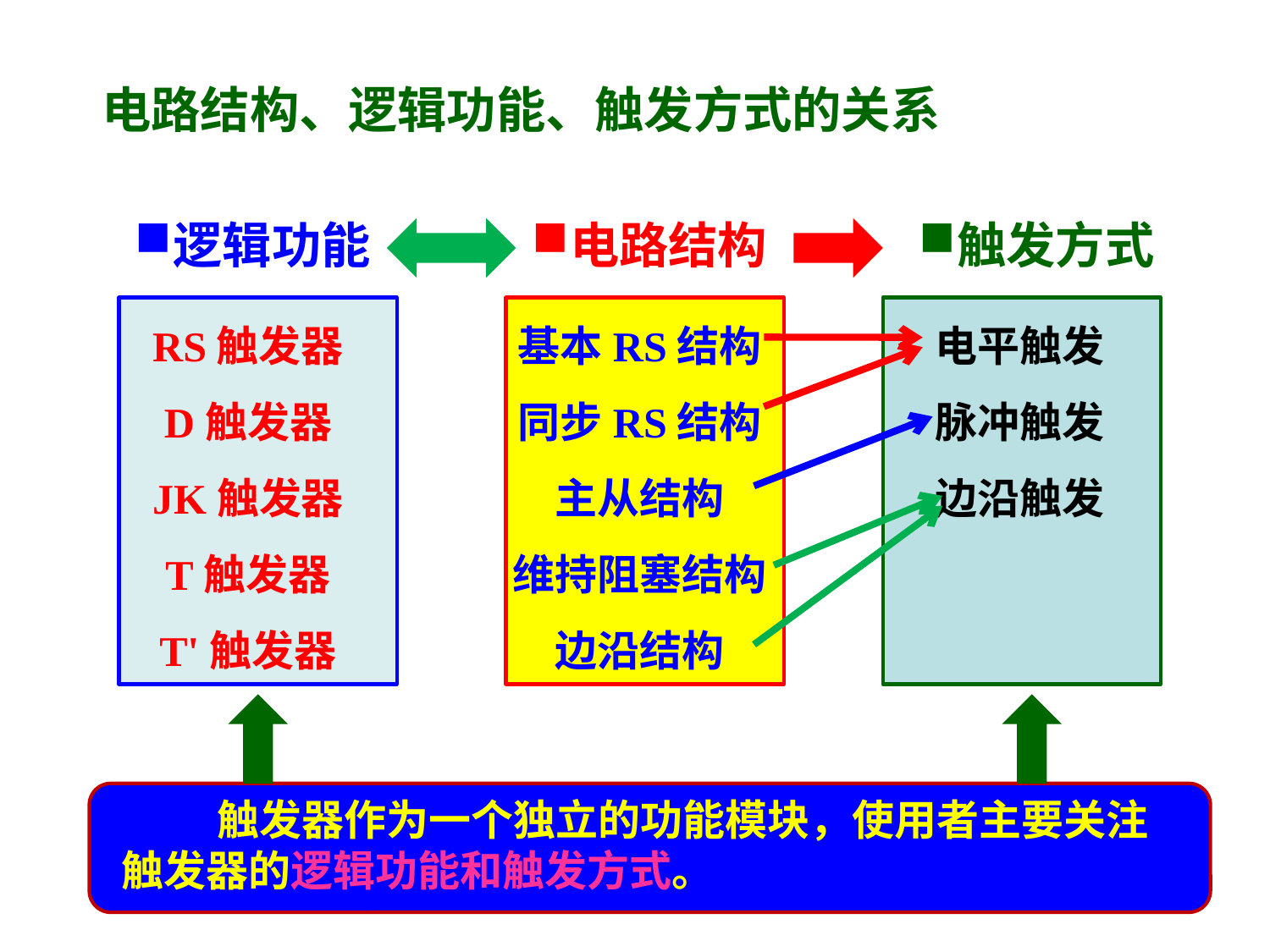

电路结构、逻辑功能、触发方式的关系
逻辑功能
电路结构
触发方式

RS触发器
D触发器
JK触发器
T触发器
T'触发器

基本RS结构
同步RS结构
主从结构
维持阻塞结构
边沿结构

电平触发
脉冲触发
边沿触发

         触发器作为一个独立的功能模块，使用者主要关注触发器的逻辑功能和触发方式。